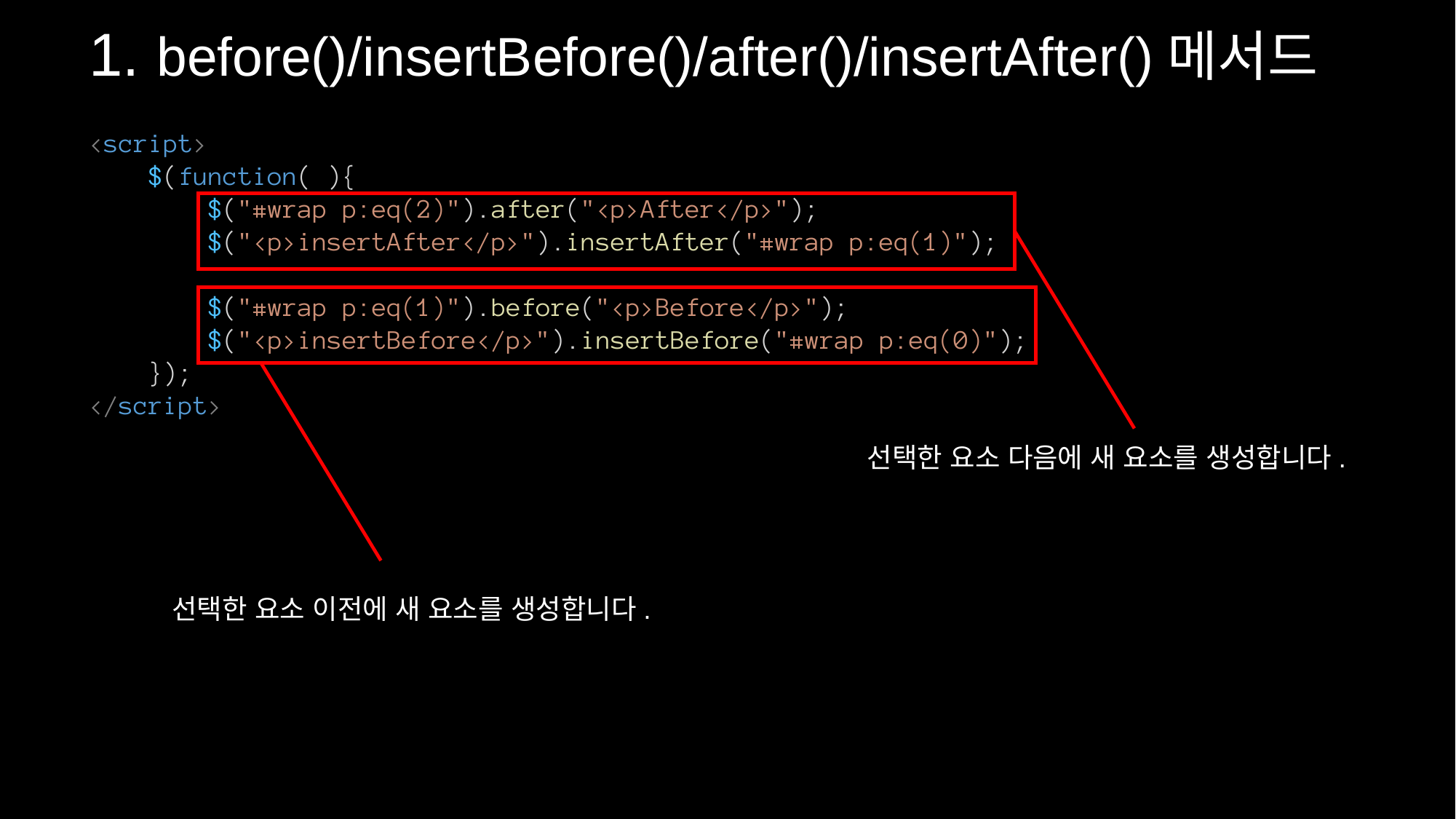

1. before()/insertBefore()/after()/insertAfter()메서드
<script>
    $(function( ){
        $("#wrap p:eq(2)").after("<p>After</p>");
        $("<p>insertAfter</p>").insertAfter("#wrap p:eq(1)");
        $("#wrap p:eq(1)").before("<p>Before</p>");
        $("<p>insertBefore</p>").insertBefore("#wrap p:eq(0)");
    });
</script>

선택한 요소 다음에 새 요소를 생성합니다.
선택한 요소 이전에 새 요소를 생성합니다.